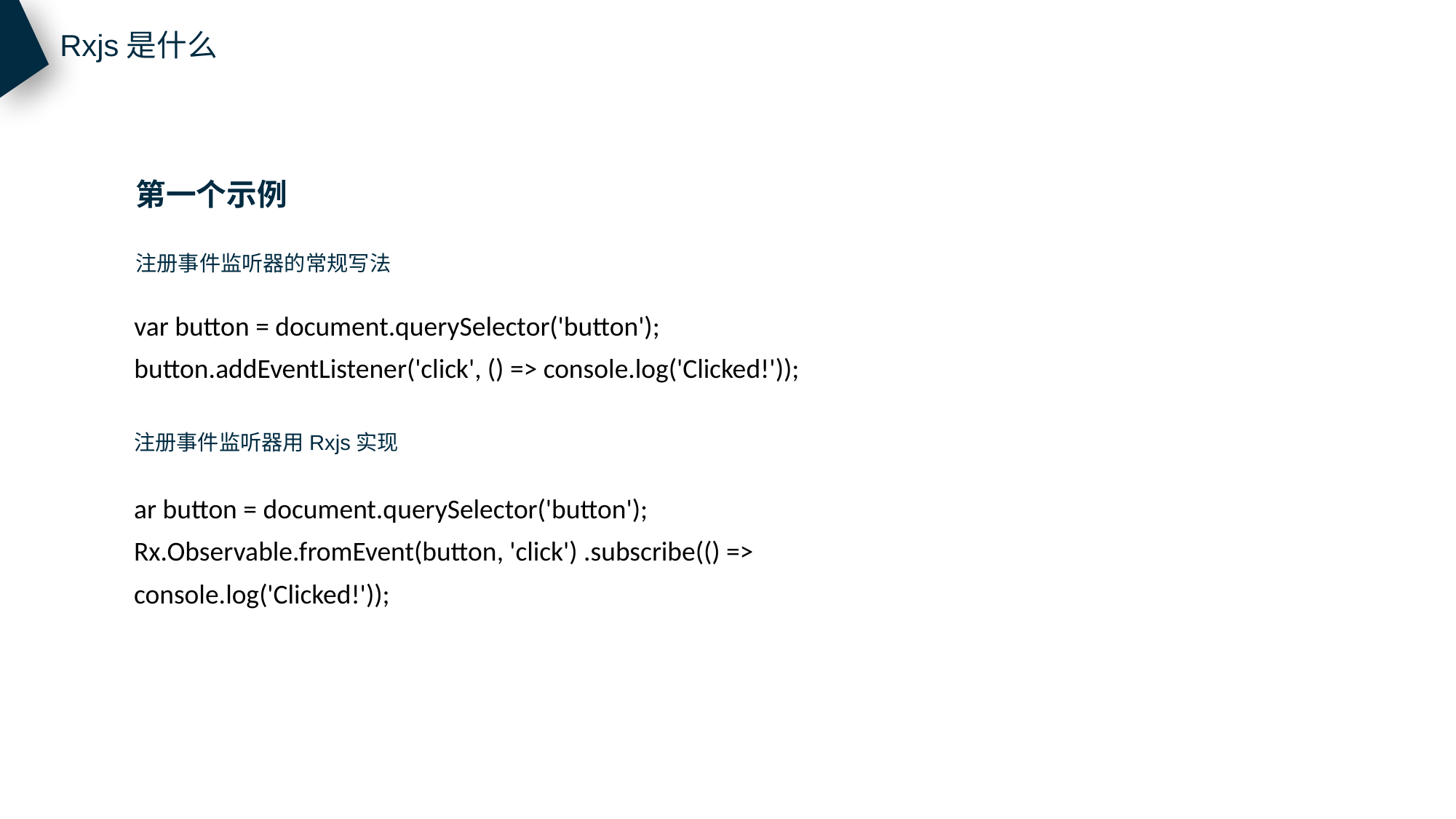

Rxjs是什么
第一个示例
注册事件监听器的常规写法
var button = document.querySelector('button'); button.addEventListener('click', () => console.log('Clicked!'));
注册事件监听器用Rxjs实现
ar button = document.querySelector('button'); Rx.Observable.fromEvent(button, 'click') .subscribe(() => console.log('Clicked!'));